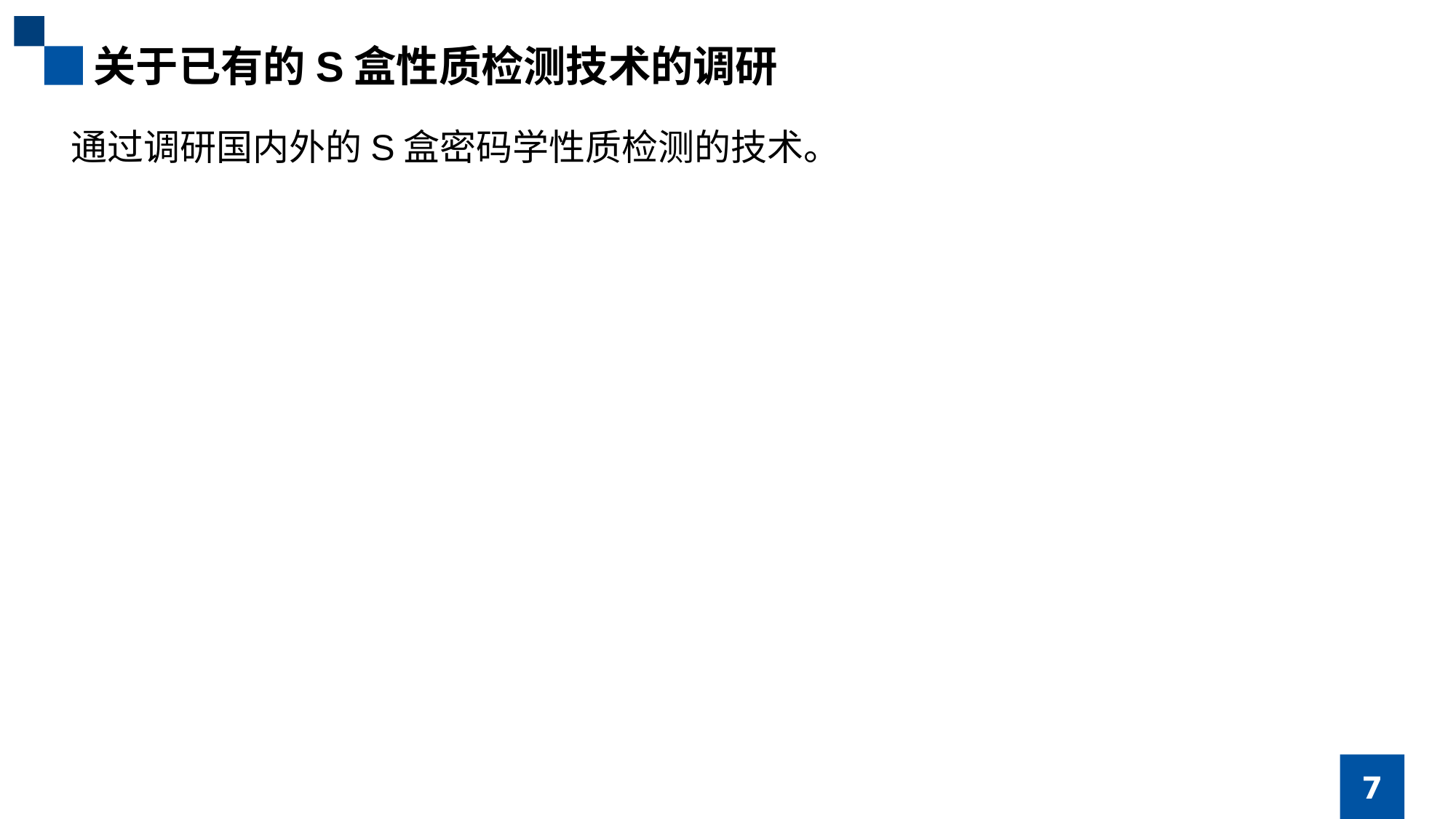

关于已有的S盒性质检测技术的调研
通过调研国内外的S盒密码学性质检测的技术。
7